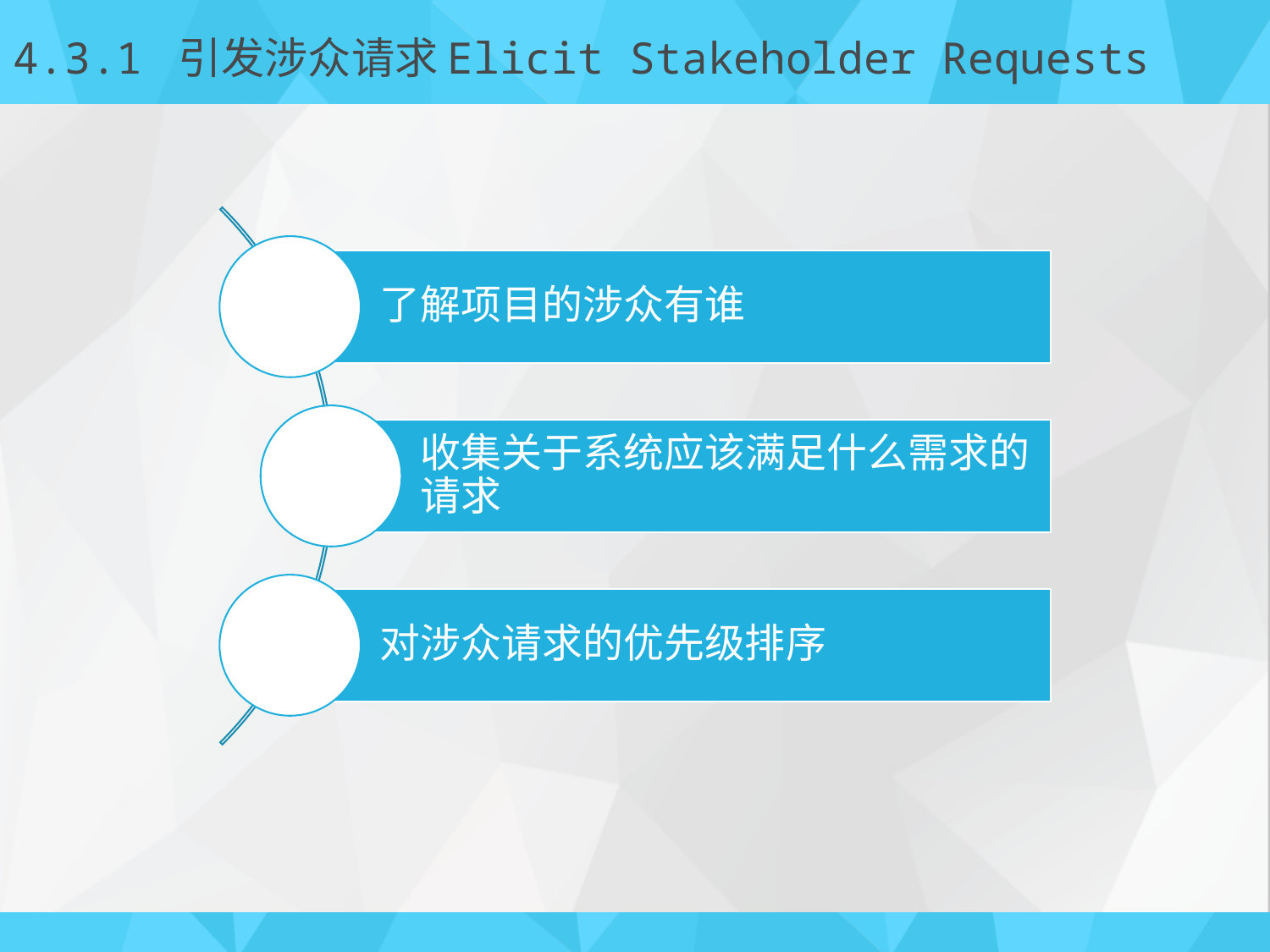

# 4.3.1 引发涉众请求Elicit Stakeholder Requests
了解项目的涉众有谁
收集关于系统应该满足什么需求的请求
对涉众请求的优先级排序